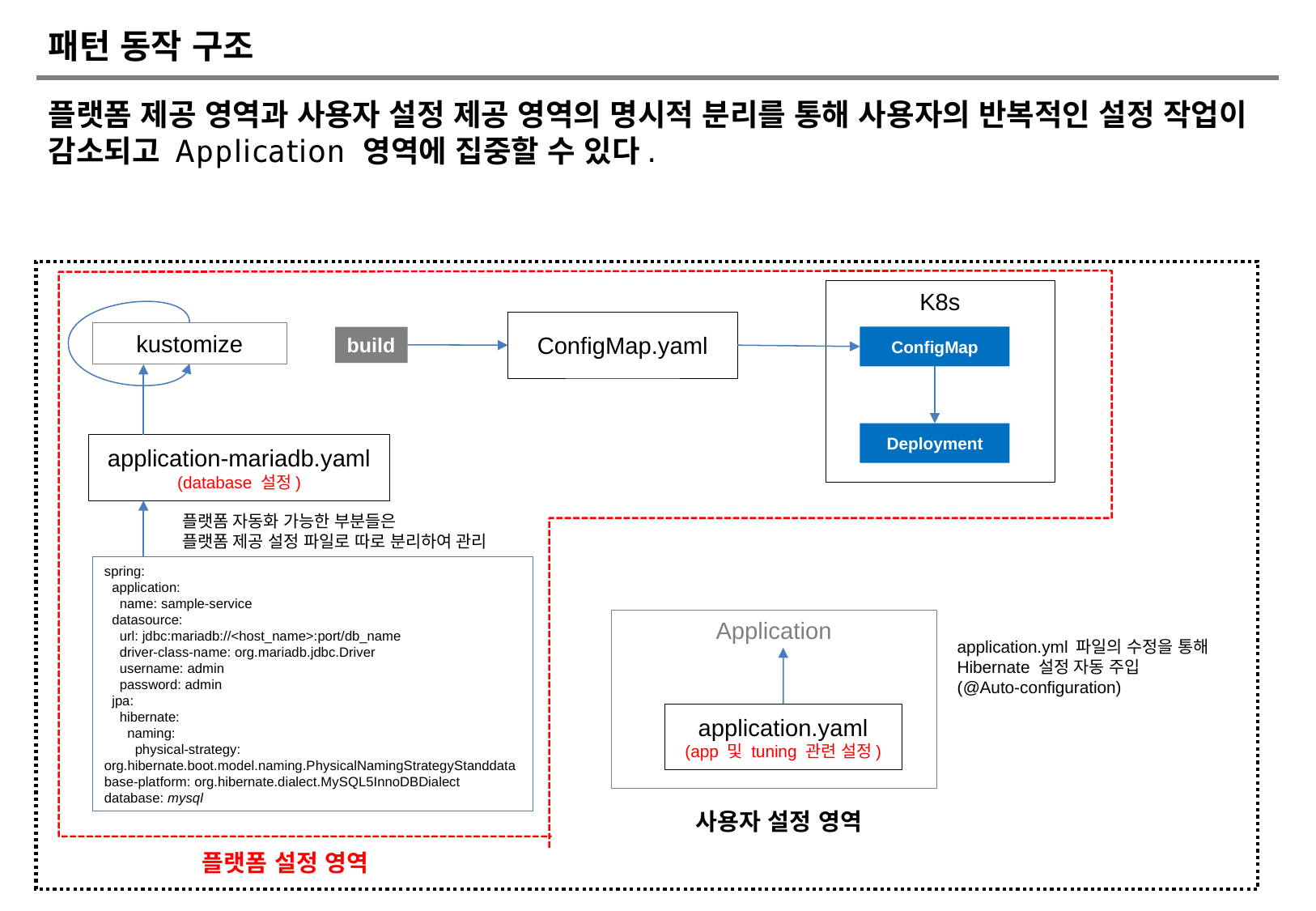

# 패턴 동작 구조
플랫폼 제공 영역과 사용자 설정 제공 영역의 명시적 분리를 통해 사용자의 반복적인 설정 작업이 감소되고 Application 영역에 집중할 수 있다.

K8s

ConfigMap.yaml
kustomize
ConfigMap
build
Deployment
application-mariadb.yaml
(database 설정)
플랫폼 자동화 가능한 부분들은
플랫폼 제공 설정 파일로 따로 분리하여 관리
spring:
  application:
    name: sample-service
  datasource:
    url: jdbc:mariadb://<host_name>:port/db_name
    driver-class-name: org.mariadb.jdbc.Driver
    username: admin
    password: admin
  jpa:
    hibernate:
      naming:
        physical-strategy: org.hibernate.boot.model.naming.PhysicalNamingStrategyStanddatabase-platform: org.hibernate.dialect.MySQL5InnoDBDialect
database: mysql
Application
application.yml 파일의 수정을 통해
Hibernate 설정 자동 주입
(@Auto-configuration)
application.yaml
(app 및 tuning 관련 설정)
사용자 설정 영역
플랫폼 설정 영역